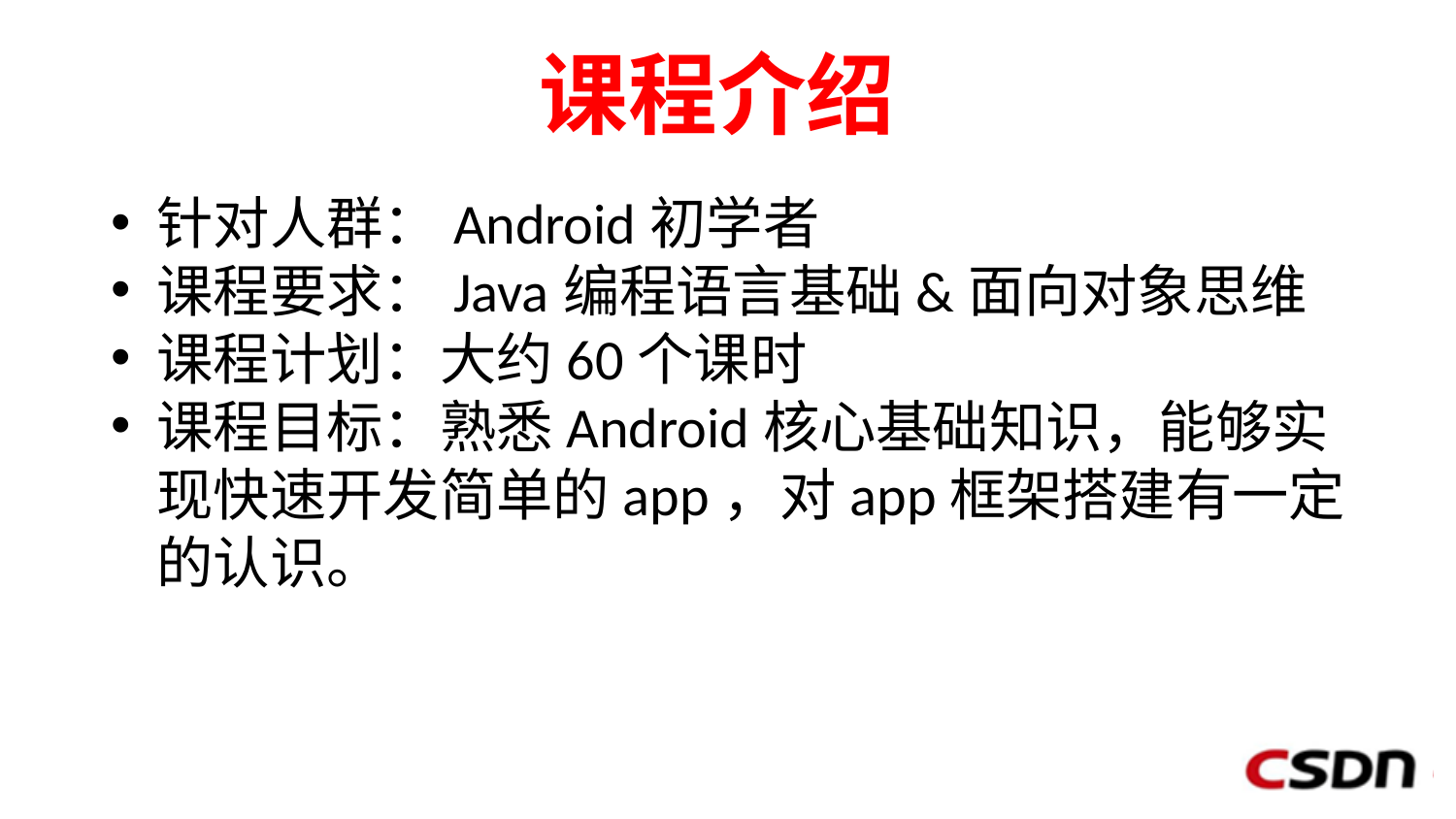

课程介绍
针对人群：Android初学者
课程要求：Java编程语言基础&面向对象思维
课程计划：大约60个课时
课程目标：熟悉Android核心基础知识，能够实现快速开发简单的app，对app框架搭建有一定的认识。